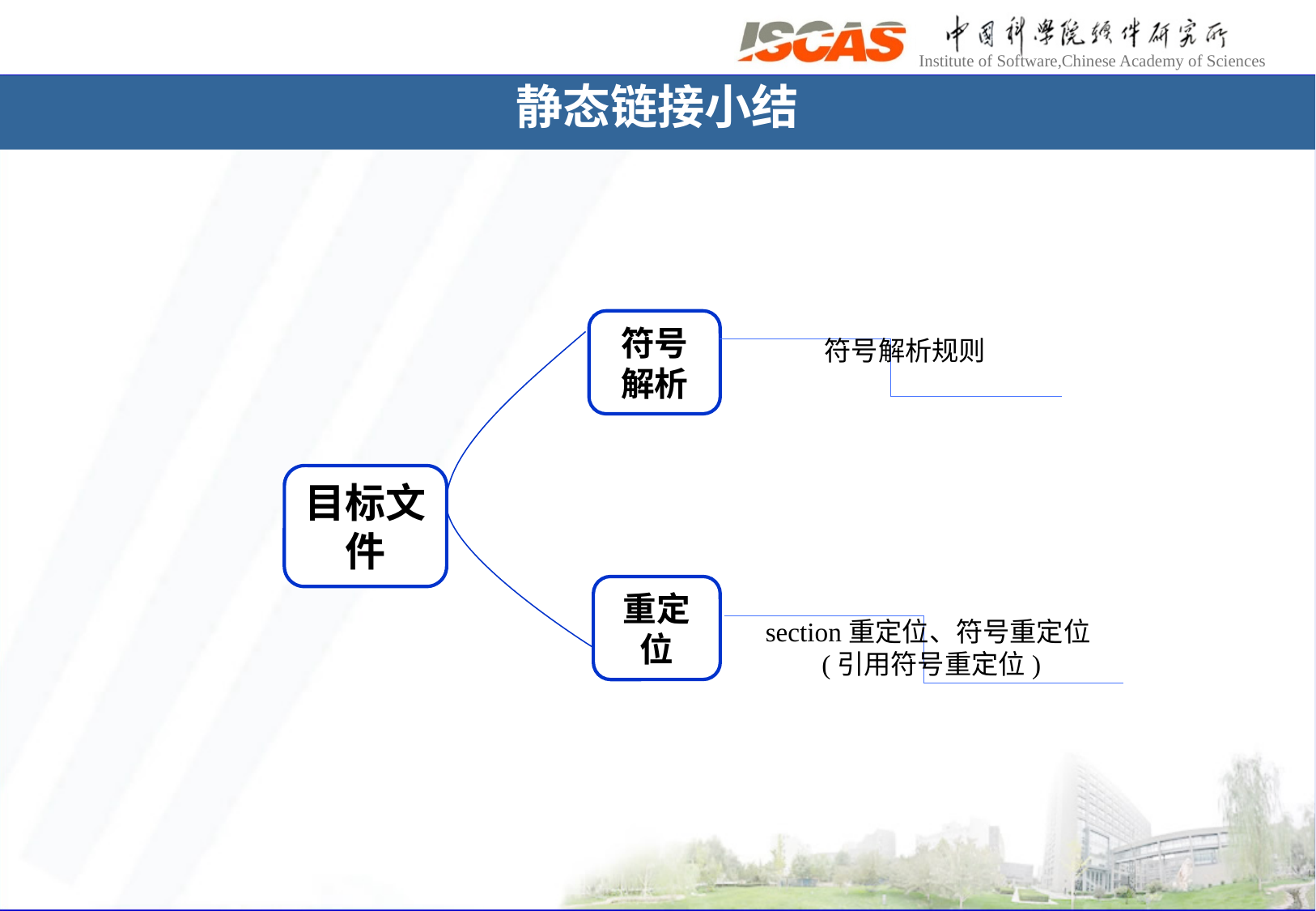

静态链接小结
符号解析
符号解析规则

目标文件
重定位
section重定位、符号重定位(引用符号重定位)